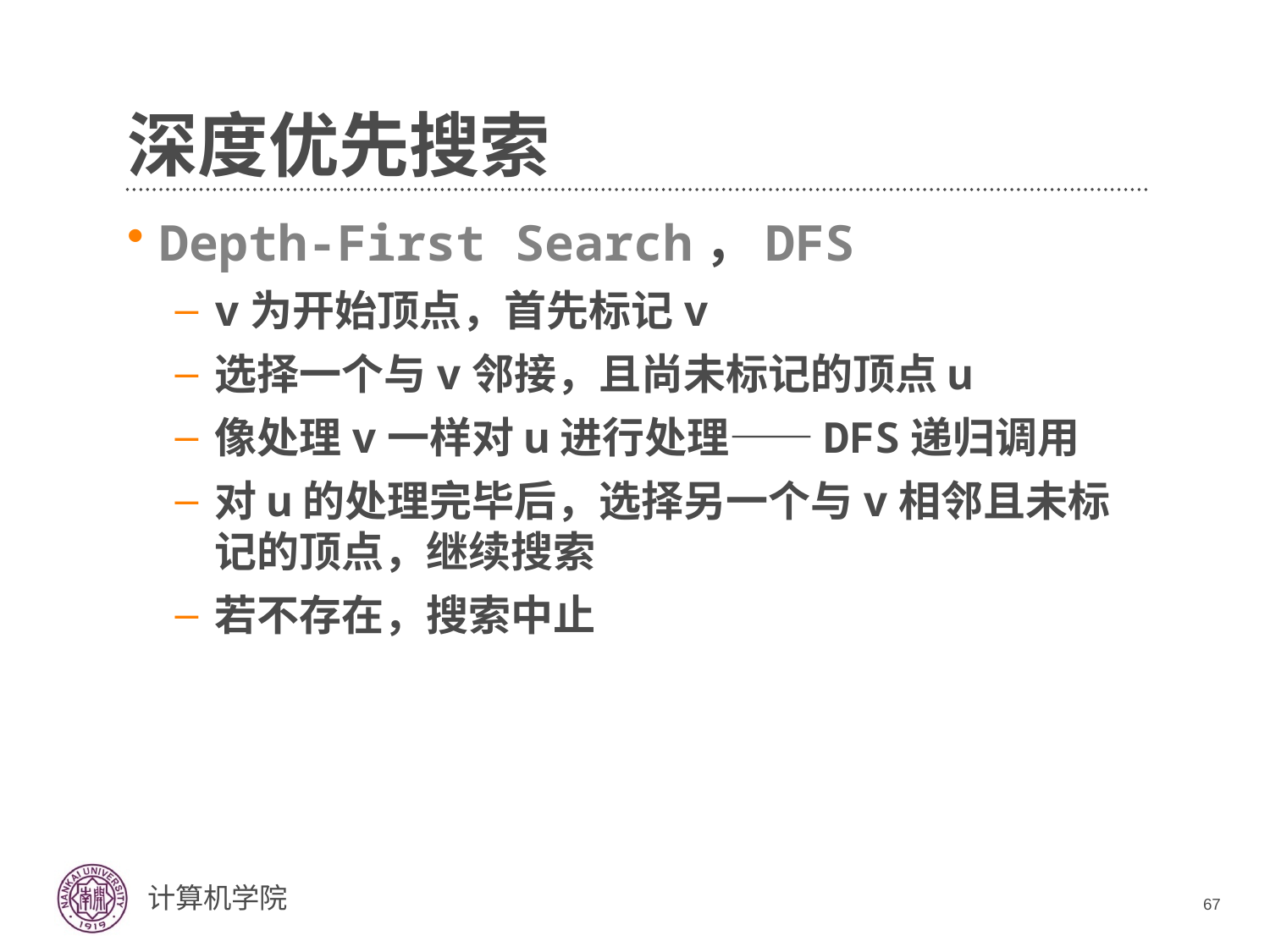

# 深度优先搜索
Depth-First Search，DFS
v为开始顶点，首先标记v
选择一个与v邻接，且尚未标记的顶点u
像处理v一样对u进行处理——DFS递归调用
对u的处理完毕后，选择另一个与v相邻且未标记的顶点，继续搜索
若不存在，搜索中止
67